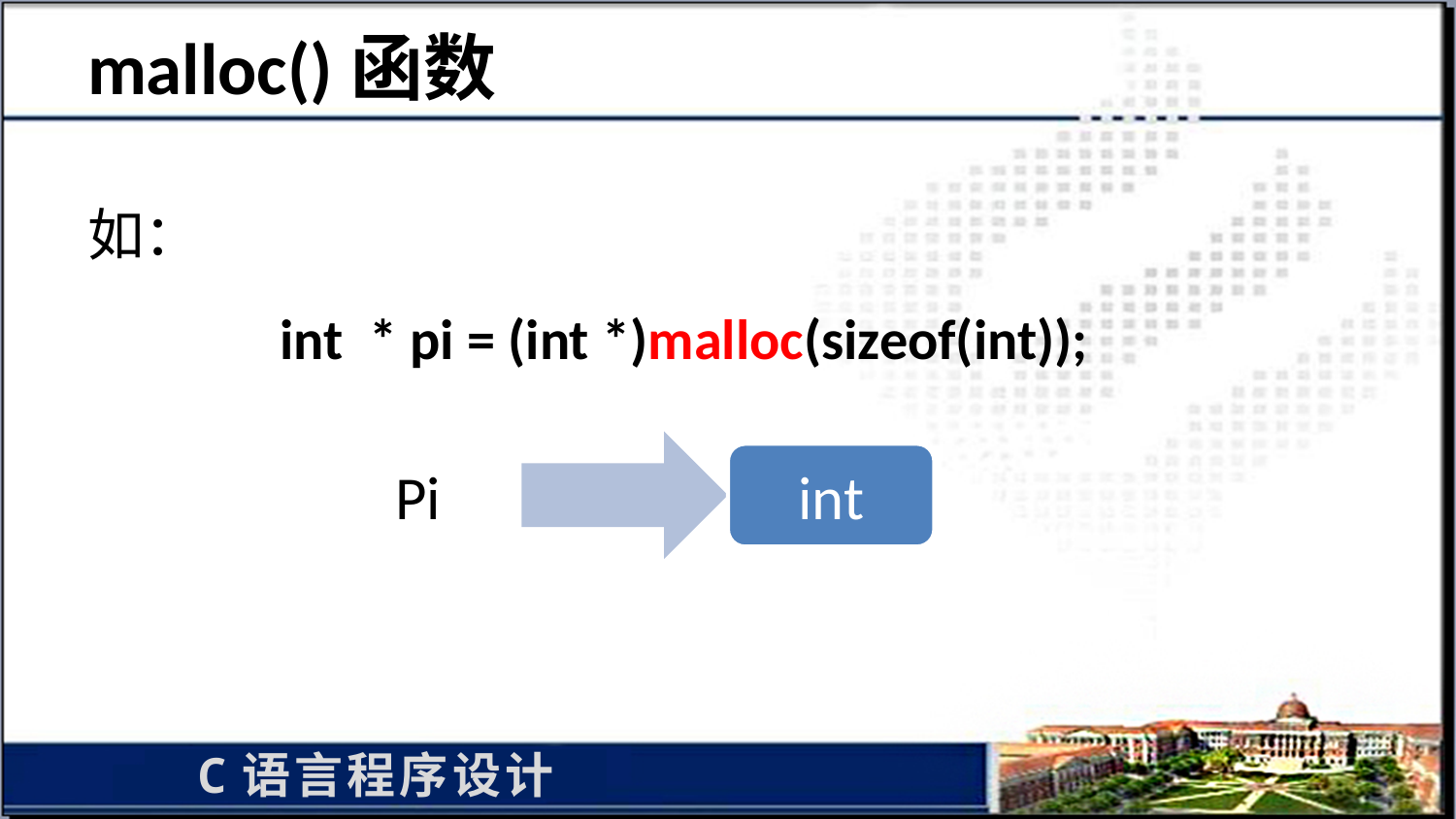

# malloc()函数
如：
               int  * pi = (int *)malloc(sizeof(int));
Pi
int